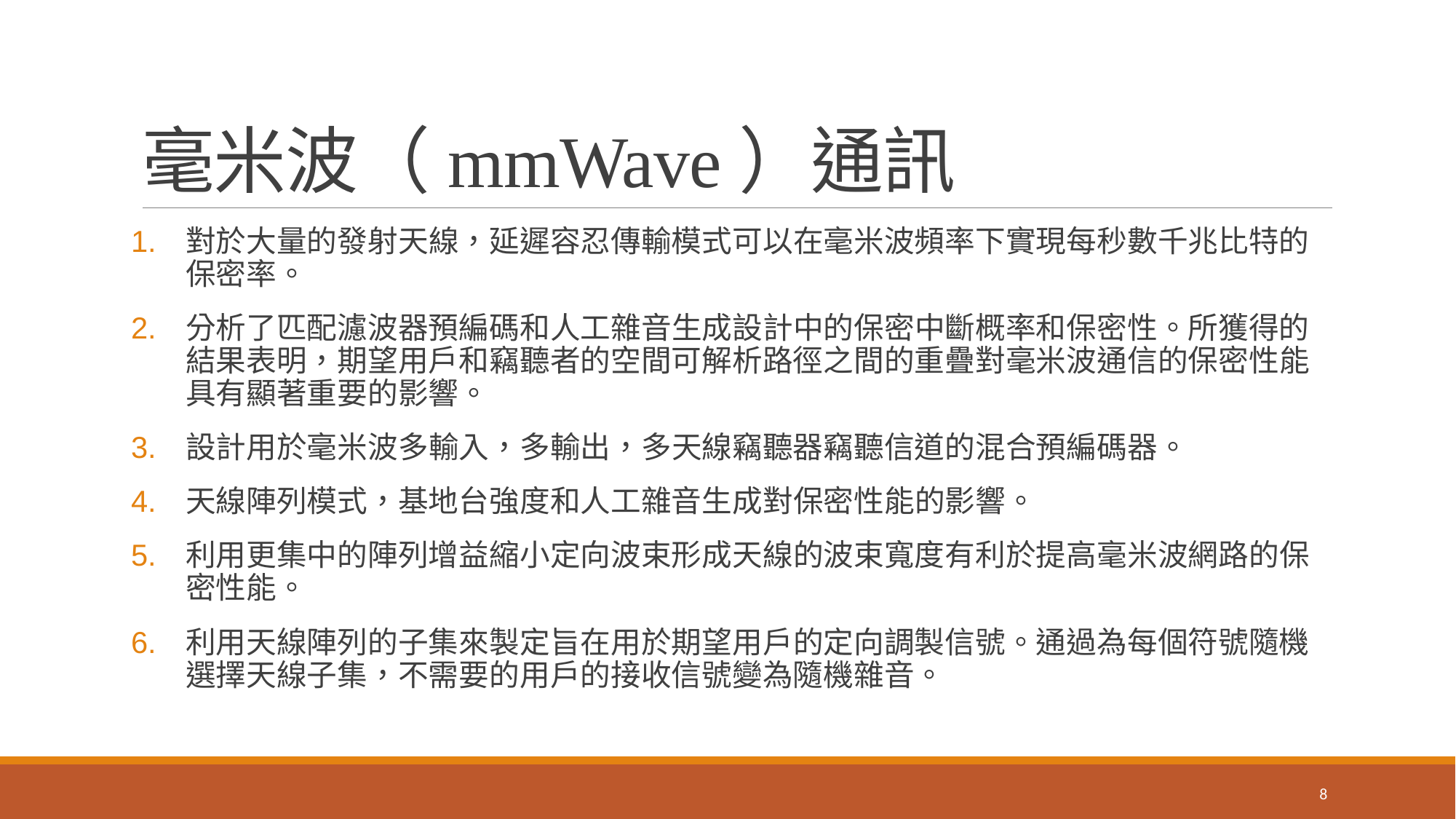

# 毫米波（mmWave）通訊
對於大量的發射天線，延遲容忍傳輸模式可以在毫米波頻率下實現每秒數千兆比特的保密率。
分析了匹配濾波器預編碼和人工雜音生成設計中的保密中斷概率和保密性。所獲得的結果表明，期望用戶和竊聽者的空間可解析路徑之間的重疊對毫米波通信的保密性能具有顯著重要的影響。
設計用於毫米波多輸入，多輸出，多天線竊聽器竊聽信道的混合預編碼器。
天線陣列模式，基地台強度和人工雜音生成對保密性能的影響。
利用更集中的陣列增益縮小定向波束形成天線的波束寬度有利於提高毫米波網路的保密性能。
利用天線陣列的子集來製定旨在用於期望用戶的定向調製信號。通過為每個符號隨機選擇天線子集，不需要的用戶的接收信號變為隨機雜音。

8